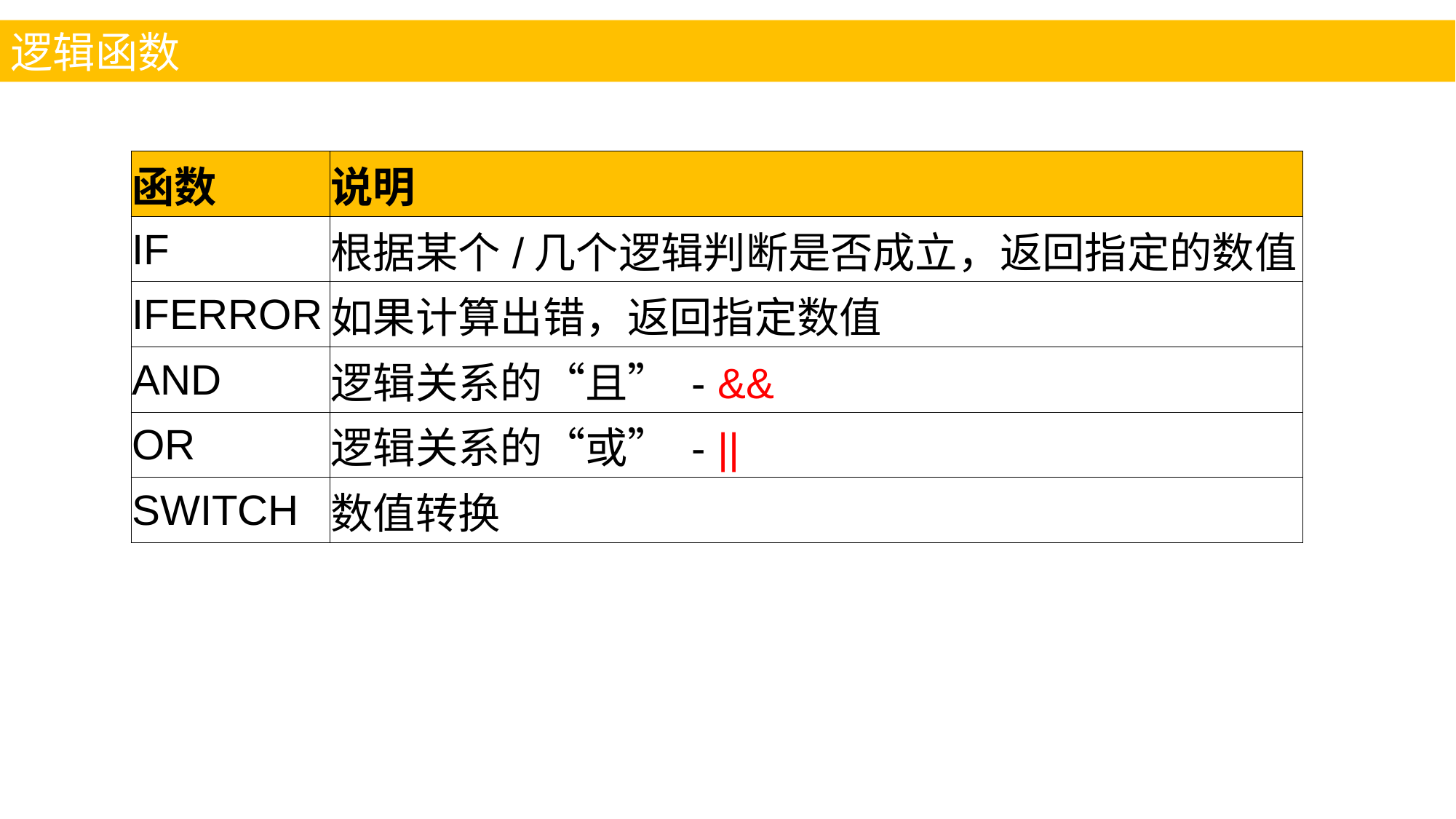

逻辑函数
| 函数 | 说明 |
| --- | --- |
| IF | 根据某个/几个逻辑判断是否成立，返回指定的数值 |
| IFERROR | 如果计算出错，返回指定数值 |
| AND | 逻辑关系的“且” - && |
| OR | 逻辑关系的“或” - || |
| SWITCH | 数值转换 |